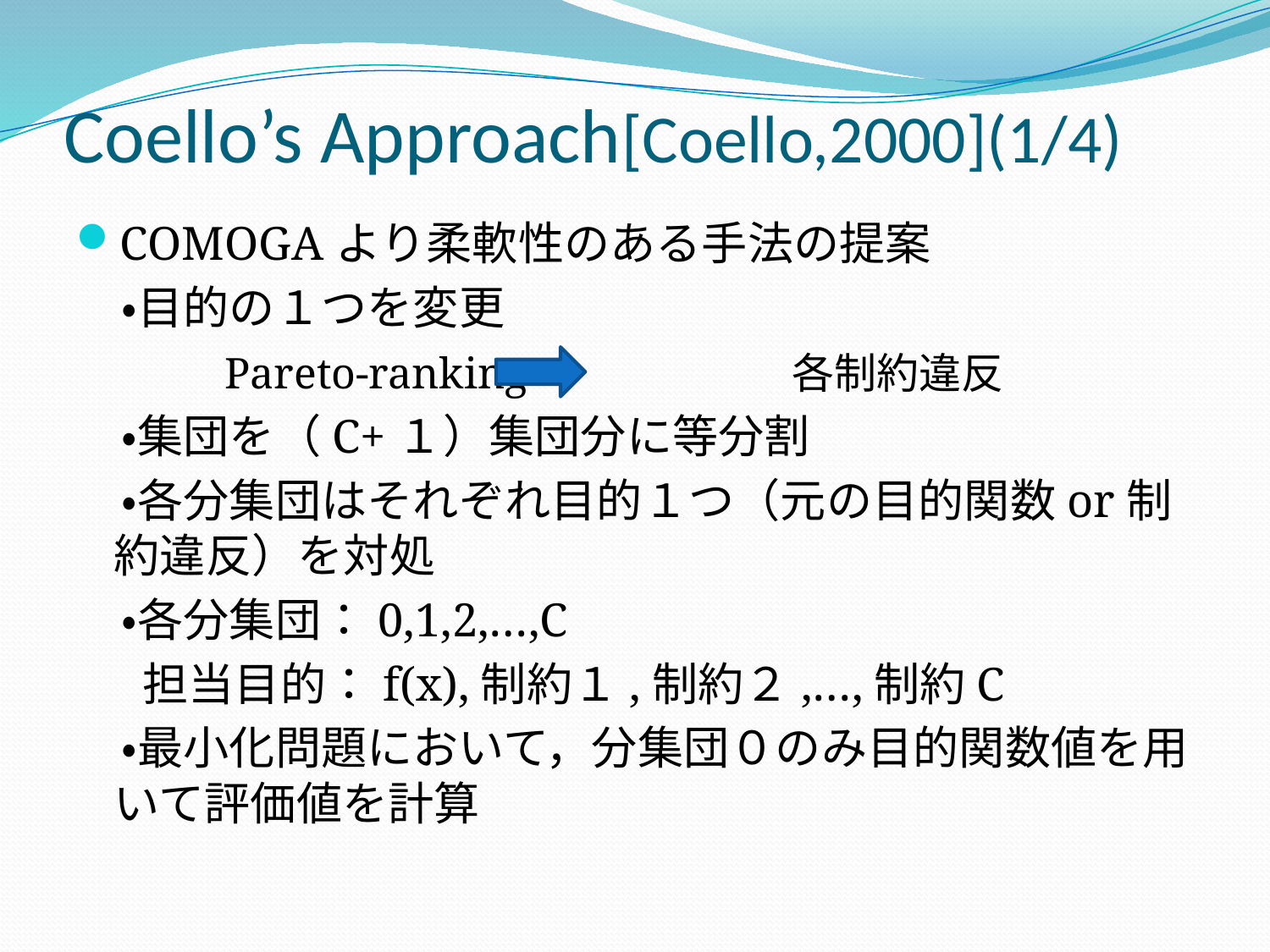

# Coello’s Approach[Coello,2000](1/4)
COMOGAより柔軟性のある手法の提案
　・目的の１つを変更
　　　Pareto-ranking　　　　　　各制約違反
　・集団を（C+１）集団分に等分割
　・各分集団はそれぞれ目的１つ（元の目的関数or制約違反）を対処
　・各分集団：0,1,2,…,C
　  担当目的：f(x),制約１,制約２,…,制約C
　・最小化問題において，分集団０のみ目的関数値を用いて評価値を計算